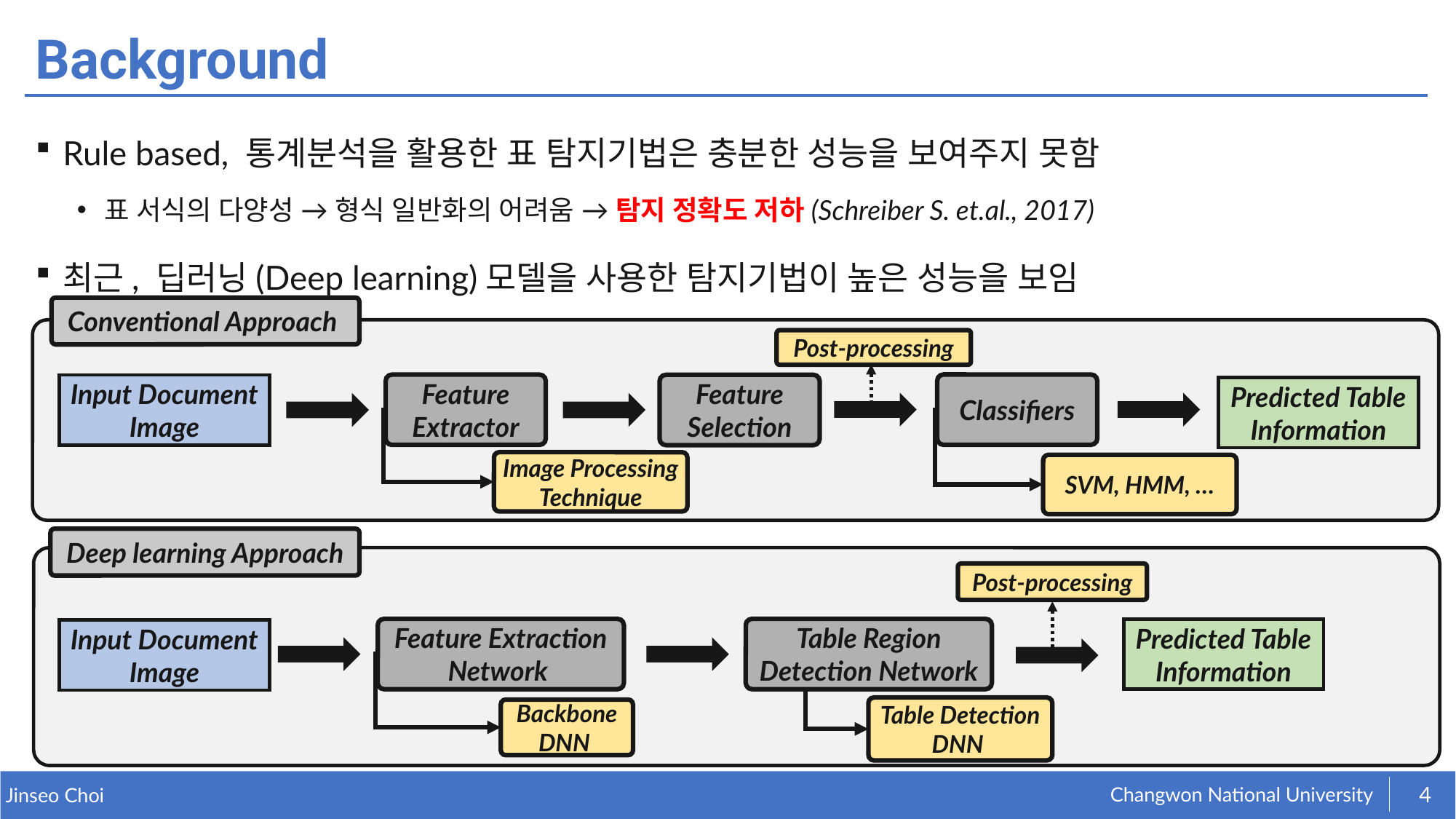

# Background
Rule based, 통계분석을 활용한 표 탐지기법은 충분한 성능을 보여주지 못함
표 서식의 다양성 → 형식 일반화의 어려움 → 탐지 정확도 저하(Schreiber S. et.al., 2017)
최근, 딥러닝(Deep learning)모델을 사용한 탐지기법이 높은 성능을 보임

Conventional Approach

Post-processing
Classifiers
Feature
Extractor
Input Document Image
Feature
Selection
Predicted Table
Information

Image Processing
Technique
SVM, HMM, …
Deep learning Approach

Post-processing
Feature Extraction
Network
Table Region Detection Network
Predicted Table
Information
Input Document Image

Table Detection
DNN
Backbone
DNN
4